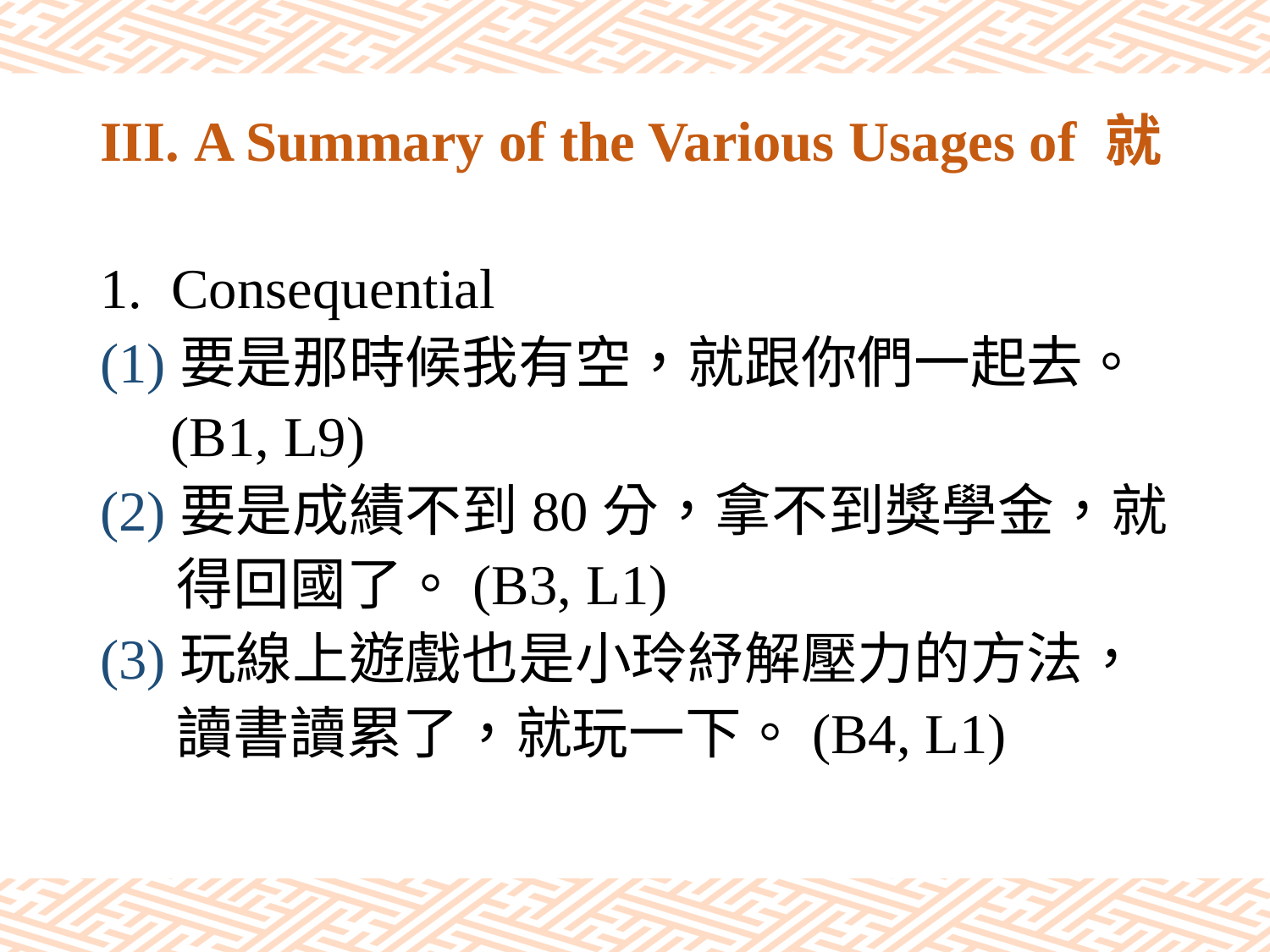

# III. A Summary of the Various Usages of 就
Consequential
(1)要是那時候我有空，就跟你們一起去。
     (B1, L9)
(2)要是成績不到80分，拿不到獎學金，就
     得回國了。(B3, L1)
(3)玩線上遊戲也是小玲紓解壓力的方法，
     讀書讀累了，就玩一下。(B4, L1)